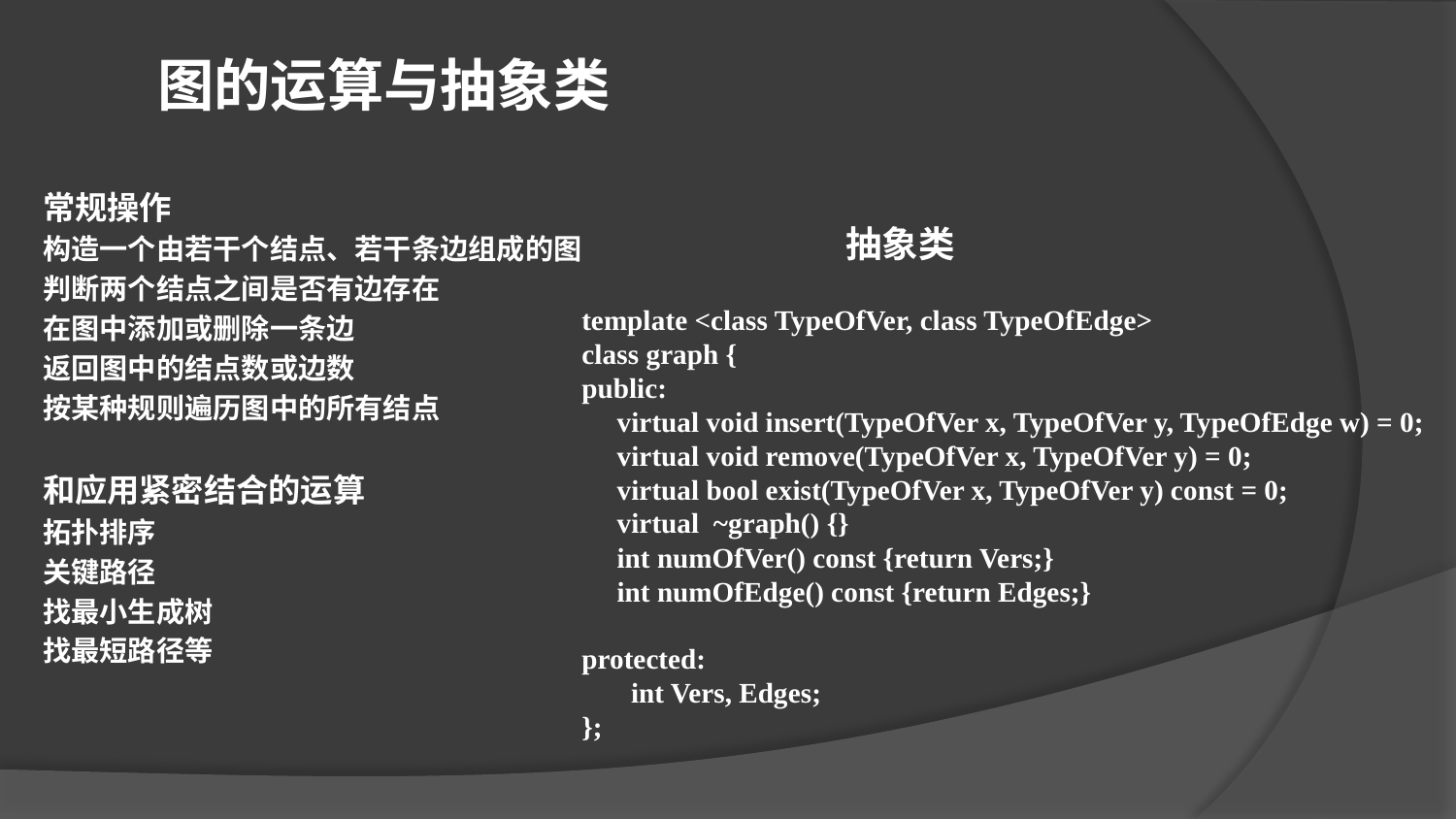

图的运算与抽象类
常规操作
构造一个由若干个结点、若干条边组成的图
判断两个结点之间是否有边存在
在图中添加或删除一条边
返回图中的结点数或边数
按某种规则遍历图中的所有结点

和应用紧密结合的运算
拓扑排序
关键路径
找最小生成树
找最短路径等
抽象类
template <class TypeOfVer, class TypeOfEdge>
class graph {
public:
     virtual void insert(TypeOfVer x, TypeOfVer y, TypeOfEdge w) = 0;
     virtual void remove(TypeOfVer x, TypeOfVer y) = 0;
     virtual bool exist(TypeOfVer x, TypeOfVer y) const = 0;
     virtual  ~graph() {}
     int numOfVer() const {return Vers;}
     int numOfEdge() const {return Edges;}

protected:
       int Vers, Edges;
};